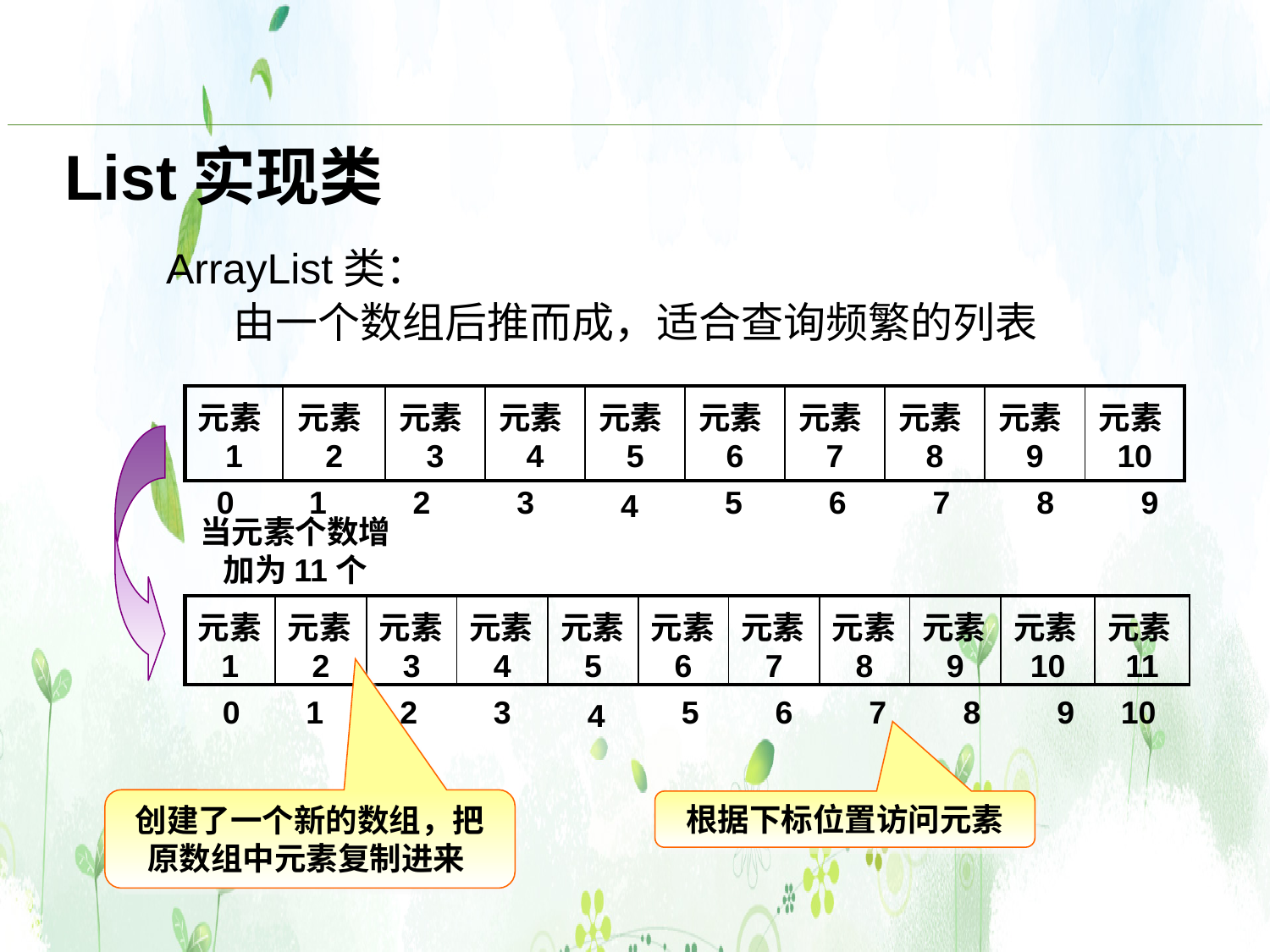

# List实现类

ArrayList类：
      由一个数组后推而成，适合查询频繁的列表

| 元素1 | 元素2 | 元素3 | 元素4 | 元素5 | 元素6 | 元素7 | 元素8 | 元素9 | 元素10 |
| --- | --- | --- | --- | --- | --- | --- | --- | --- | --- |

0
1
2
3
5
6
7
8
9
4
当元素个数增加为11个
| 元素1 | 元素2 | 元素3 | 元素4 | 元素5 | 元素6 | 元素7 | 元素8 | 元素9 | 元素10 | 元素11 |
| --- | --- | --- | --- | --- | --- | --- | --- | --- | --- | --- |
8
10
0
1
2
3
5
6
7
9
4
创建了一个新的数组，把原数组中元素复制进来
根据下标位置访问元素